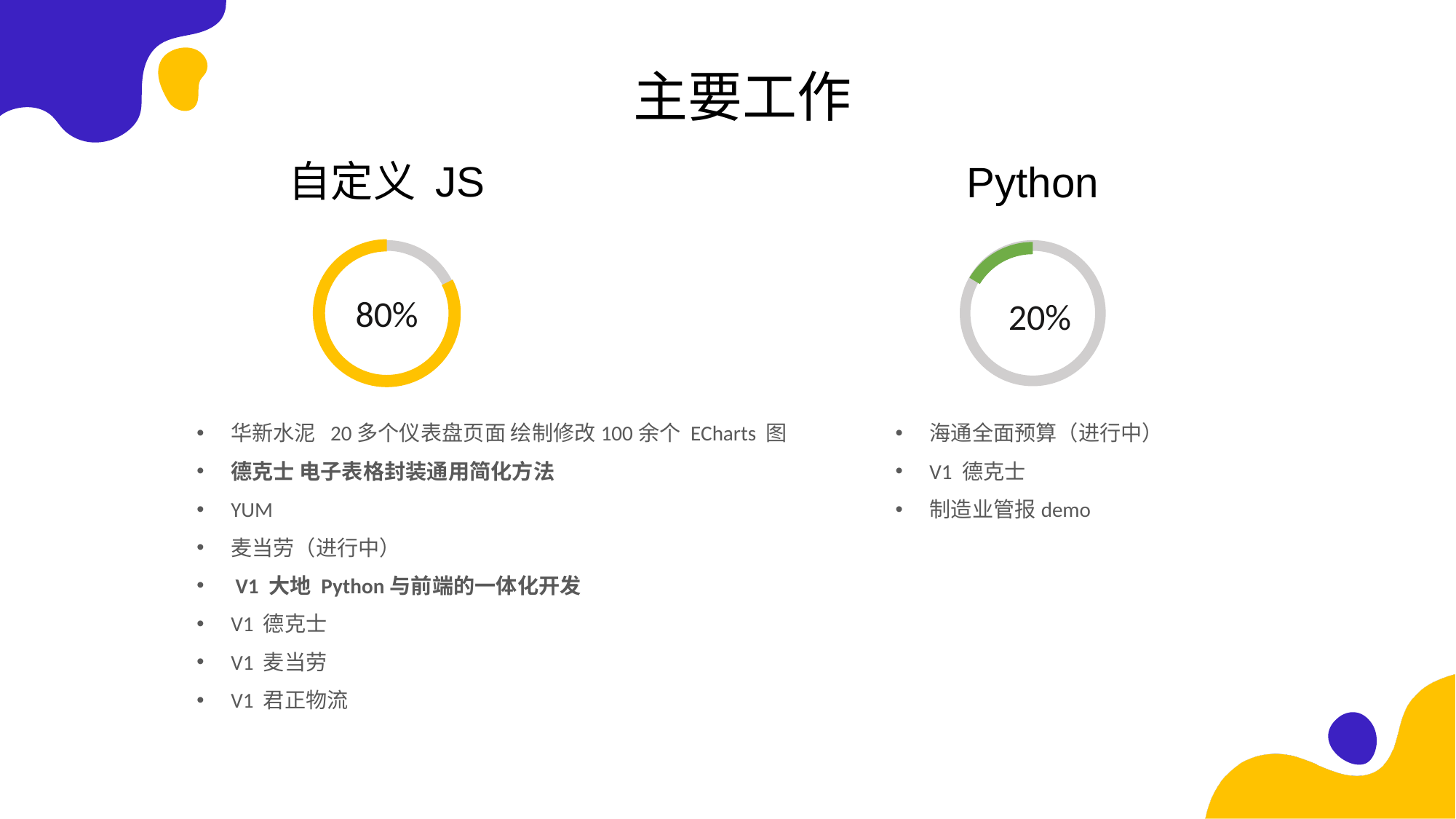

主要工作
自定义 JS
Python

80%
20%
华新水泥  20多个仪表盘页面 绘制修改100余个 ECharts 图
德克士 电子表格封装通用简化方法
YUM
麦当劳（进行中）
 V1 大地 Python与前端的一体化开发
V1 德克士
V1 麦当劳
V1 君正物流
海通全面预算（进行中）
V1 德克士
制造业管报demo